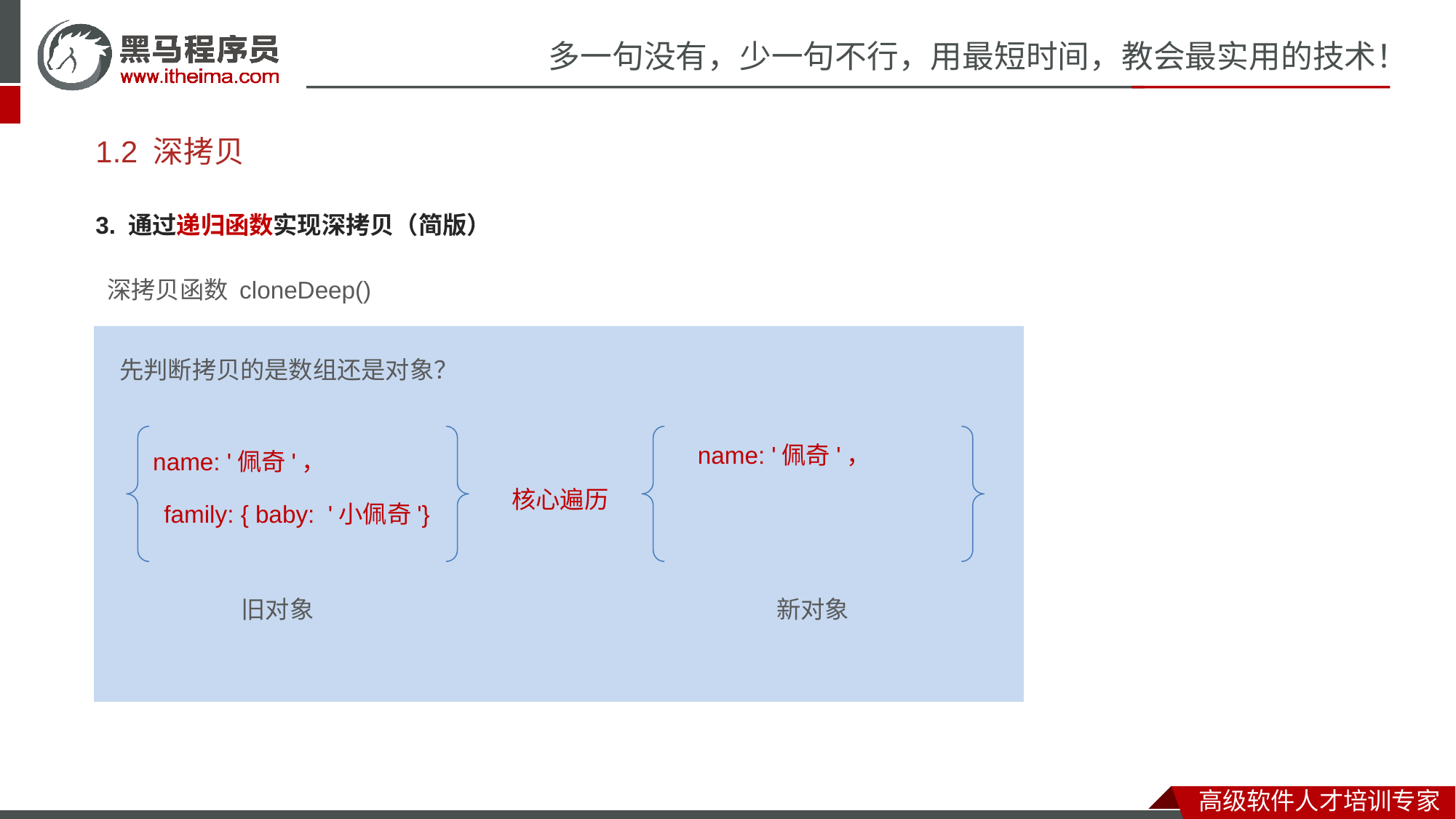

# 1.2 深拷贝
3. 通过递归函数实现深拷贝（简版）

深拷贝函数 cloneDeep()

先判断拷贝的是数组还是对象？

name: '佩奇'，

name: '佩奇'，
核心遍历
family: { baby:  '小佩奇'}
旧对象
新对象